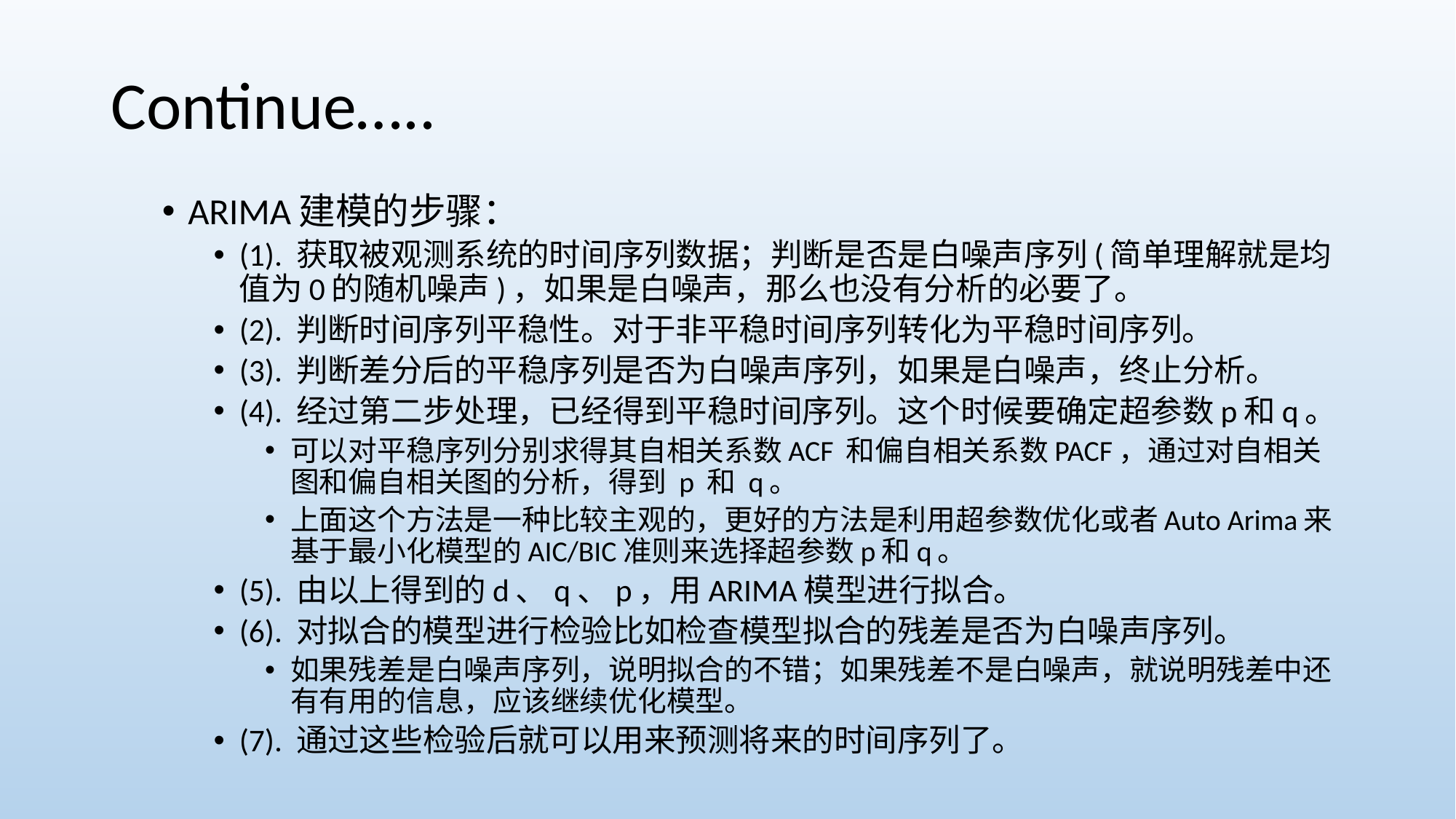

# Continue…..
ARIMA建模的步骤：
(1). 获取被观测系统的时间序列数据；判断是否是白噪声序列(简单理解就是均值为0的随机噪声)，如果是白噪声，那么也没有分析的必要了。
(2). 判断时间序列平稳性。对于非平稳时间序列转化为平稳时间序列。
(3). 判断差分后的平稳序列是否为白噪声序列，如果是白噪声，终止分析。
(4). 经过第二步处理，已经得到平稳时间序列。这个时候要确定超参数p和q。
可以对平稳序列分别求得其自相关系数ACF 和偏自相关系数PACF，通过对自相关图和偏自相关图的分析，得到 p 和 q。
上面这个方法是一种比较主观的，更好的方法是利用超参数优化或者Auto Arima来基于最小化模型的AIC/BIC准则来选择超参数p和q。
(5). 由以上得到的d、q、p，用ARIMA模型进行拟合。
(6). 对拟合的模型进行检验比如检查模型拟合的残差是否为白噪声序列。
如果残差是白噪声序列，说明拟合的不错；如果残差不是白噪声，就说明残差中还有有用的信息，应该继续优化模型。
(7). 通过这些检验后就可以用来预测将来的时间序列了。